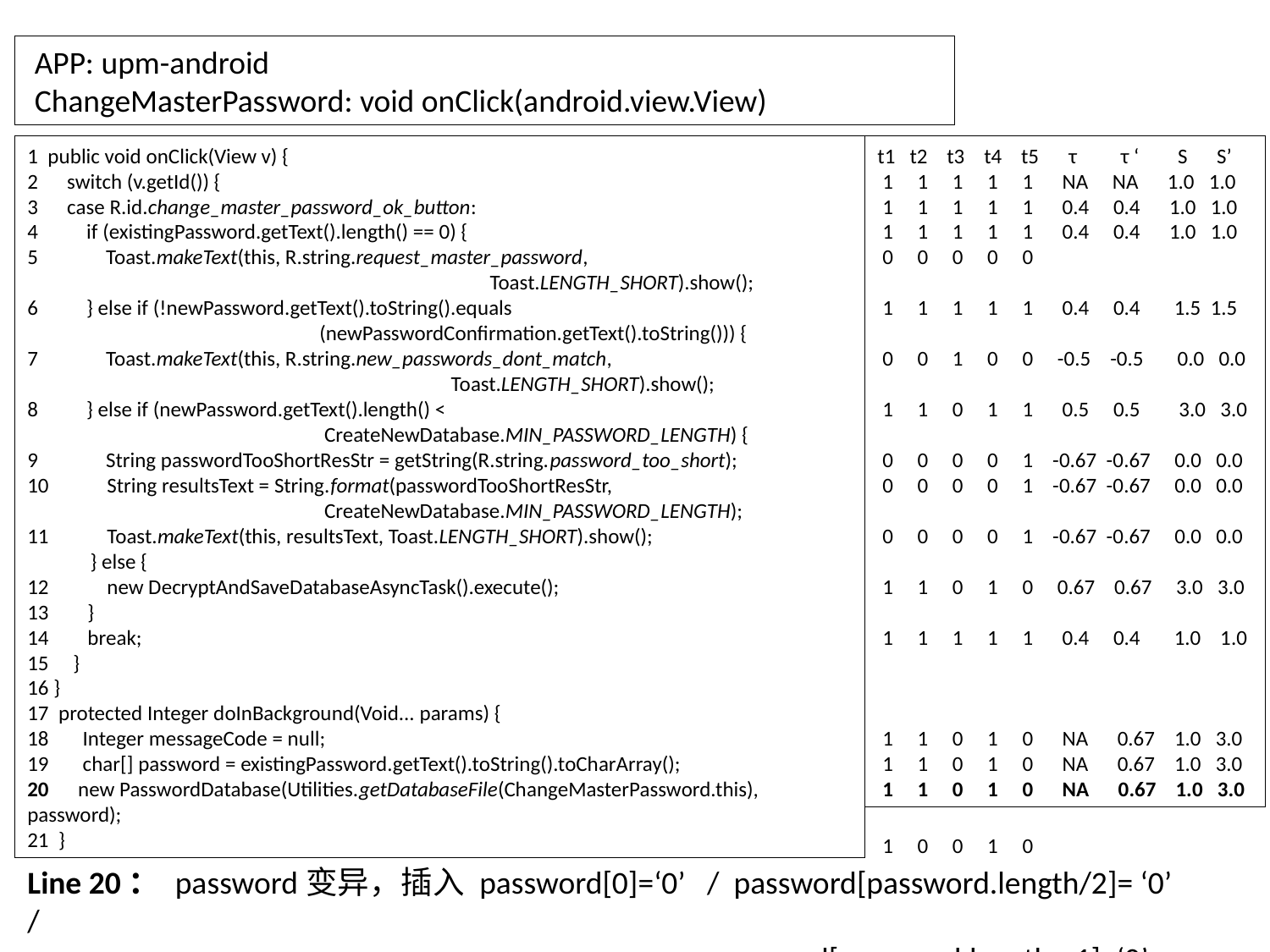

APP: upm-android
 ChangeMasterPassword: void onClick(android.view.View)
1  public void onClick(View v) {
2      switch (v.getId()) {
3      case R.id.change_master_password_ok_button:
4          if (existingPassword.getText().length() == 0) {
5              Toast.makeText(this, R.string.request_master_password,
                                                                                               Toast.LENGTH_SHORT).show();
6          } else if (!newPassword.getText().toString().equals
                                                            (newPasswordConfirmation.getText().toString())) {
7              Toast.makeText(this, R.string.new_passwords_dont_match,
                                                                                       Toast.LENGTH_SHORT).show();
8          } else if (newPassword.getText().length() <
                                                             CreateNewDatabase.MIN_PASSWORD_LENGTH) {
9              String passwordTooShortResStr = getString(R.string.password_too_short);
10            String resultsText = String.format(passwordTooShortResStr,
                                                             CreateNewDatabase.MIN_PASSWORD_LENGTH);
11            Toast.makeText(this, resultsText, Toast.LENGTH_SHORT).show();
             } else {
12            new DecryptAndSaveDatabaseAsyncTask().execute();
13        }
14        break;
15     }
16 }
17  protected Integer doInBackground(Void... params) {
18       Integer messageCode = null;
19       char[] password = existingPassword.getText().toString().toCharArray();
20      new PasswordDatabase(Utilities.getDatabaseFile(ChangeMasterPassword.this), password);
21  }
t1   t2    t3    t4    t5      τ         τ ‘        S      S’
 1     1     1     1     1      NA     NA      1.0   1.0
 1     1     1     1     1      0.4     0.4      1.0   1.0
 1     1     1     1     1      0.4     0.4      1.0   1.0
 0     0     0     0     0

 1     1     1     1     1      0.4     0.4       1.5  1.5

 0     0     1     0     0     -0.5    -0.5       0.0   0.0

 1     1     0     1     1      0.5     0.5        3.0   3.0

 0     0     0     0     1    -0.67  -0.67     0.0   0.0
 0     0     0     0     1    -0.67  -0.67     0.0   0.0

 0     0     0     0     1    -0.67  -0.67     0.0   0.0

 1     1     0     1     0     0.67    0.67     3.0   3.0

 1     1     1     1     1      0.4     0.4       1.0    1.0

 1     1     0     1     0      NA      0.67    1.0   3.0
 1     1     0     1     0      NA      0.67    1.0   3.0
 1     1     0     1     0      NA      0.67    1.0   3.0
 1     0     0     1     0
Line 20： password变异，插入 password[0]=‘0’   /  password[password.length/2]= ‘0’   /
					      password[password.length - 1]=‘0’